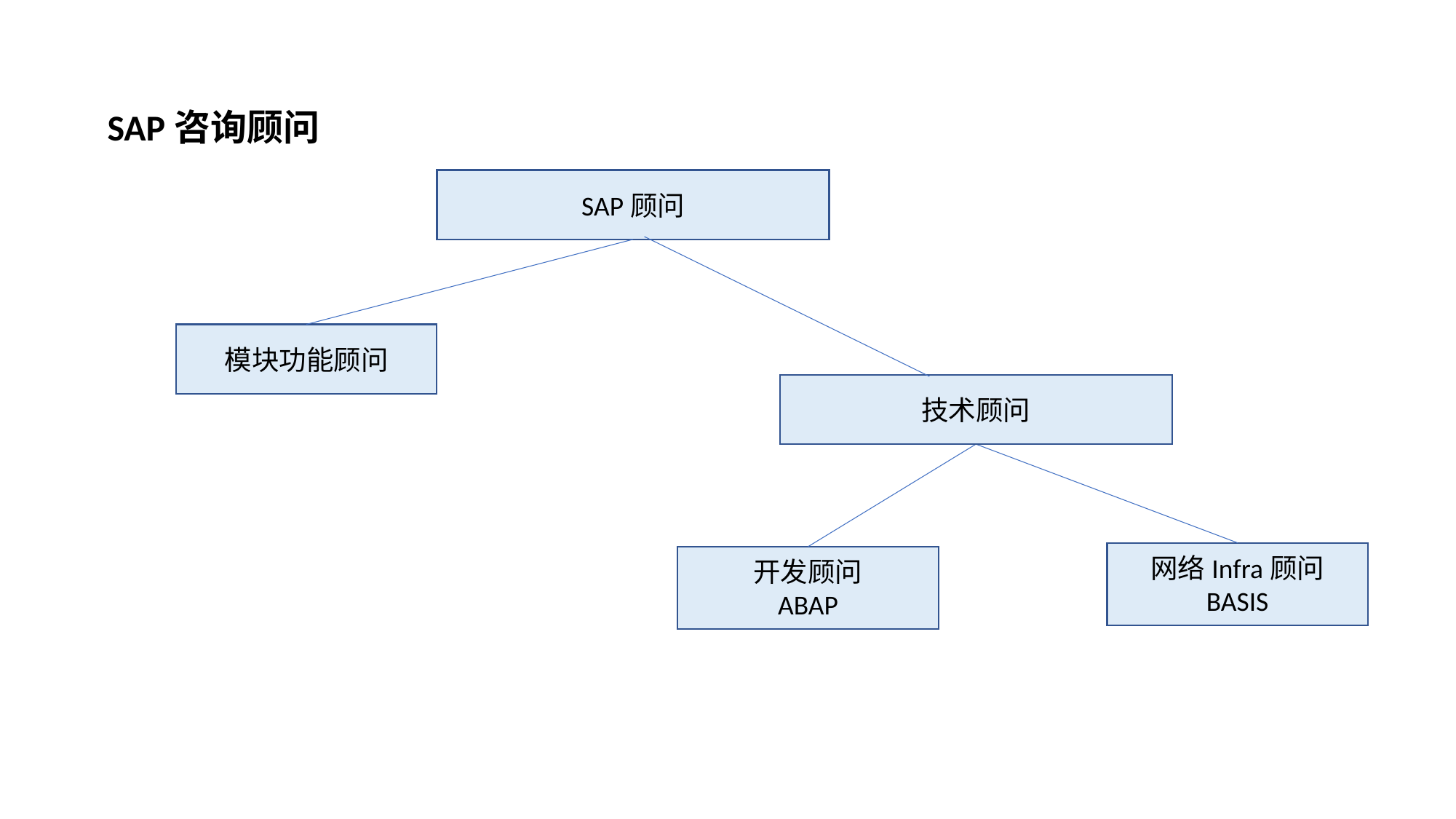

SAP咨询顾问

SAP顾问
模块功能顾问
技术顾问
网络Infra顾问
BASIS
开发顾问
ABAP